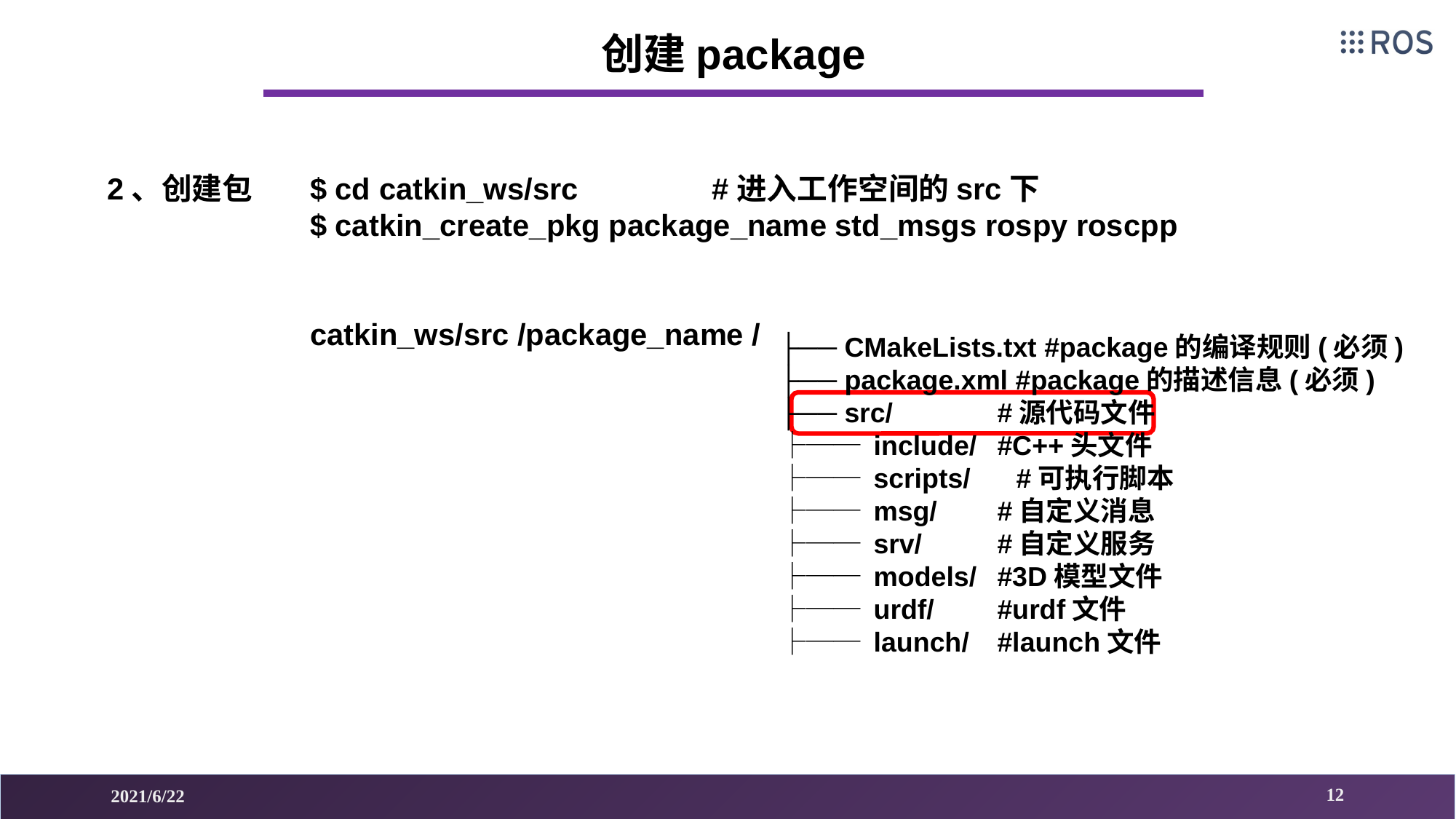

创建package
2、创建包
$ cd catkin_ws/src                #进入工作空间的src下
$ catkin_create_pkg package_name std_msgs rospy roscpp

catkin_ws/src /package_name /
├── CMakeLists.txt #package的编译规则(必须)
├── package.xml #package的描述信息(必须)
├── src/ 	#源代码文件
├── include/ 	#C++头文件
├── scripts/      #可执行脚本
├── msg/ 	#自定义消息
├── srv/ 	#自定义服务
├── models/ 	#3D模型文件
├── urdf/ 	#urdf文件
├── launch/ 	#launch文件

12
2021/6/22